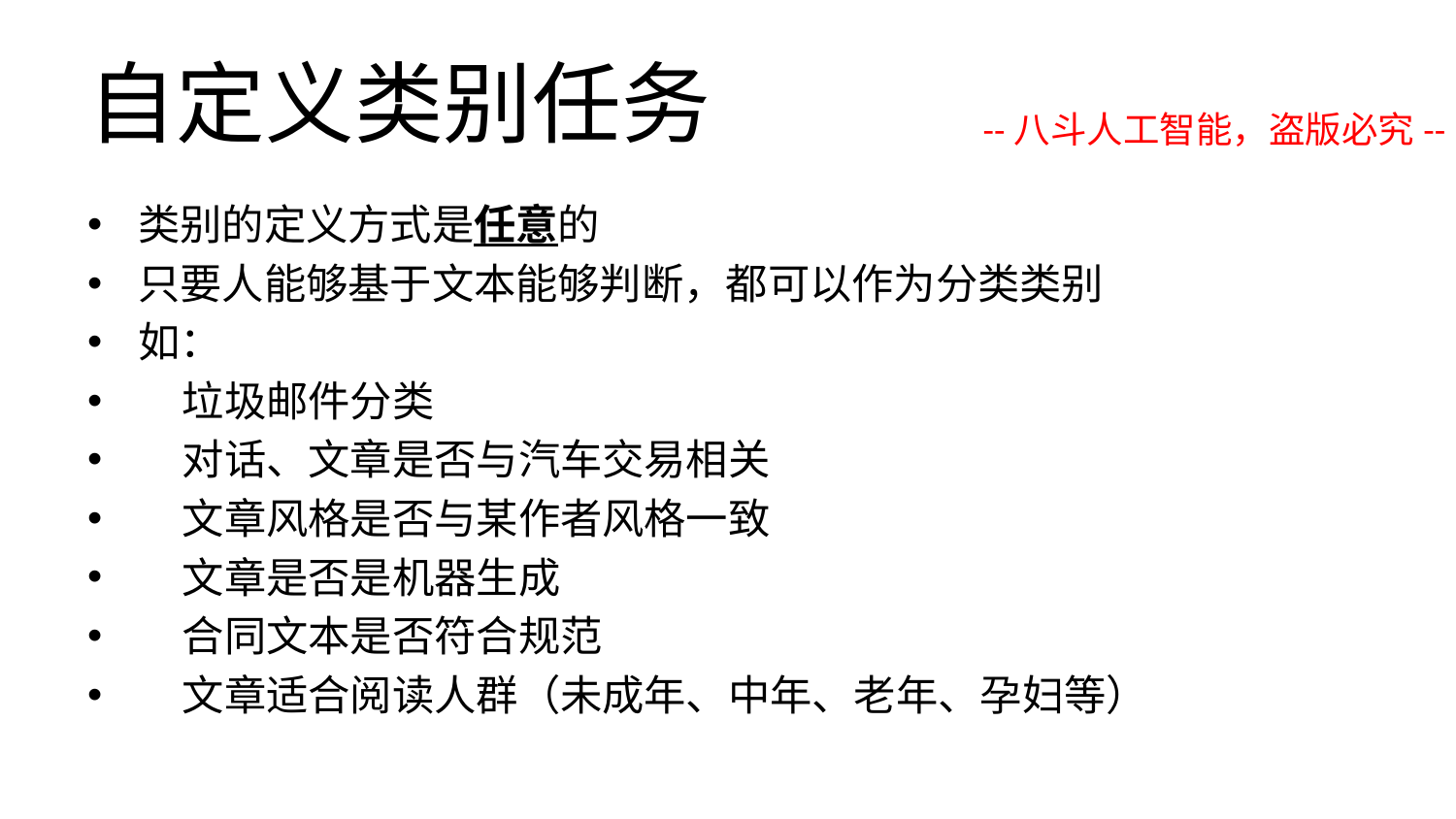

# 自定义类别任务
--八斗人工智能，盗版必究--
类别的定义方式是任意的
只要人能够基于文本能够判断，都可以作为分类类别
如：
    垃圾邮件分类
    对话、文章是否与汽车交易相关
    文章风格是否与某作者风格一致
    文章是否是机器生成
    合同文本是否符合规范
    文章适合阅读人群（未成年、中年、老年、孕妇等）